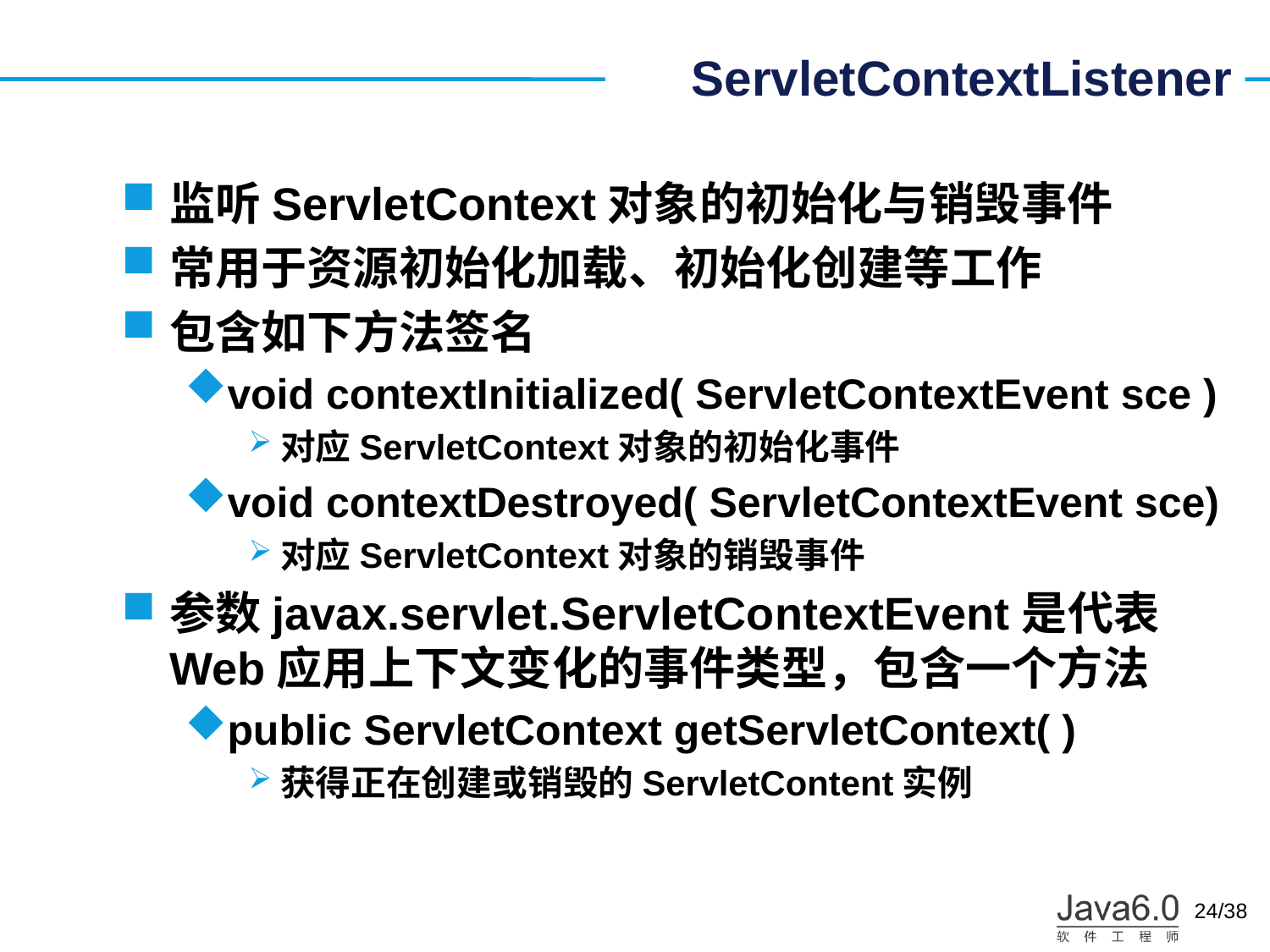

# ServletContextListener
监听ServletContext对象的初始化与销毁事件
常用于资源初始化加载、初始化创建等工作
包含如下方法签名
void contextInitialized( ServletContextEvent sce )
对应ServletContext对象的初始化事件
void contextDestroyed( ServletContextEvent sce)
对应ServletContext对象的销毁事件
参数javax.servlet.ServletContextEvent是代表Web应用上下文变化的事件类型，包含一个方法
public ServletContext getServletContext( )
获得正在创建或销毁的ServletContent实例
24/38